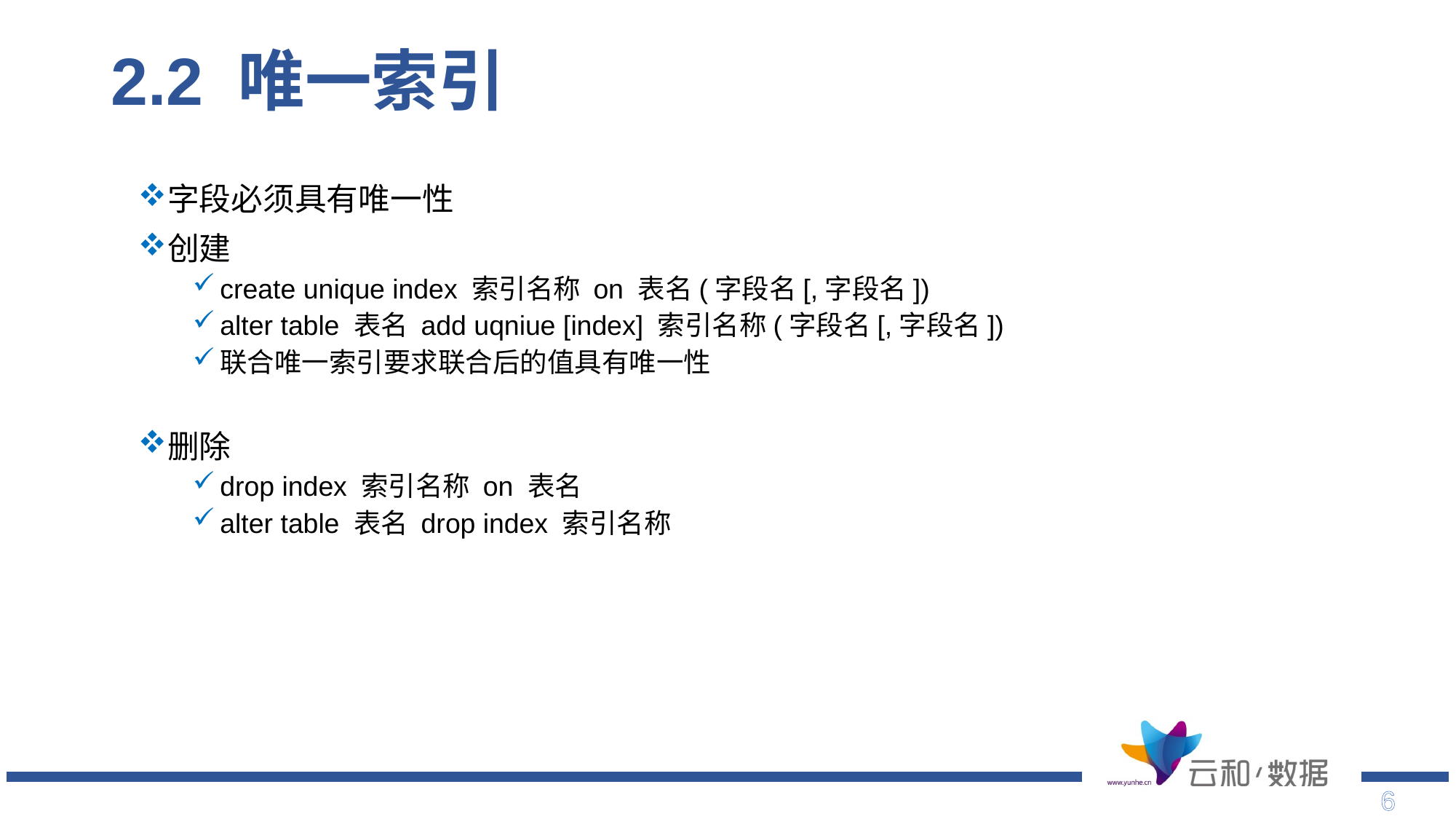

# 2.2 唯一索引
字段必须具有唯一性
创建
create unique index 索引名称 on 表名(字段名[,字段名])
alter table 表名 add uqniue [index] 索引名称(字段名[,字段名])
联合唯一索引要求联合后的值具有唯一性

删除
drop index 索引名称 on 表名
alter table 表名 drop index 索引名称